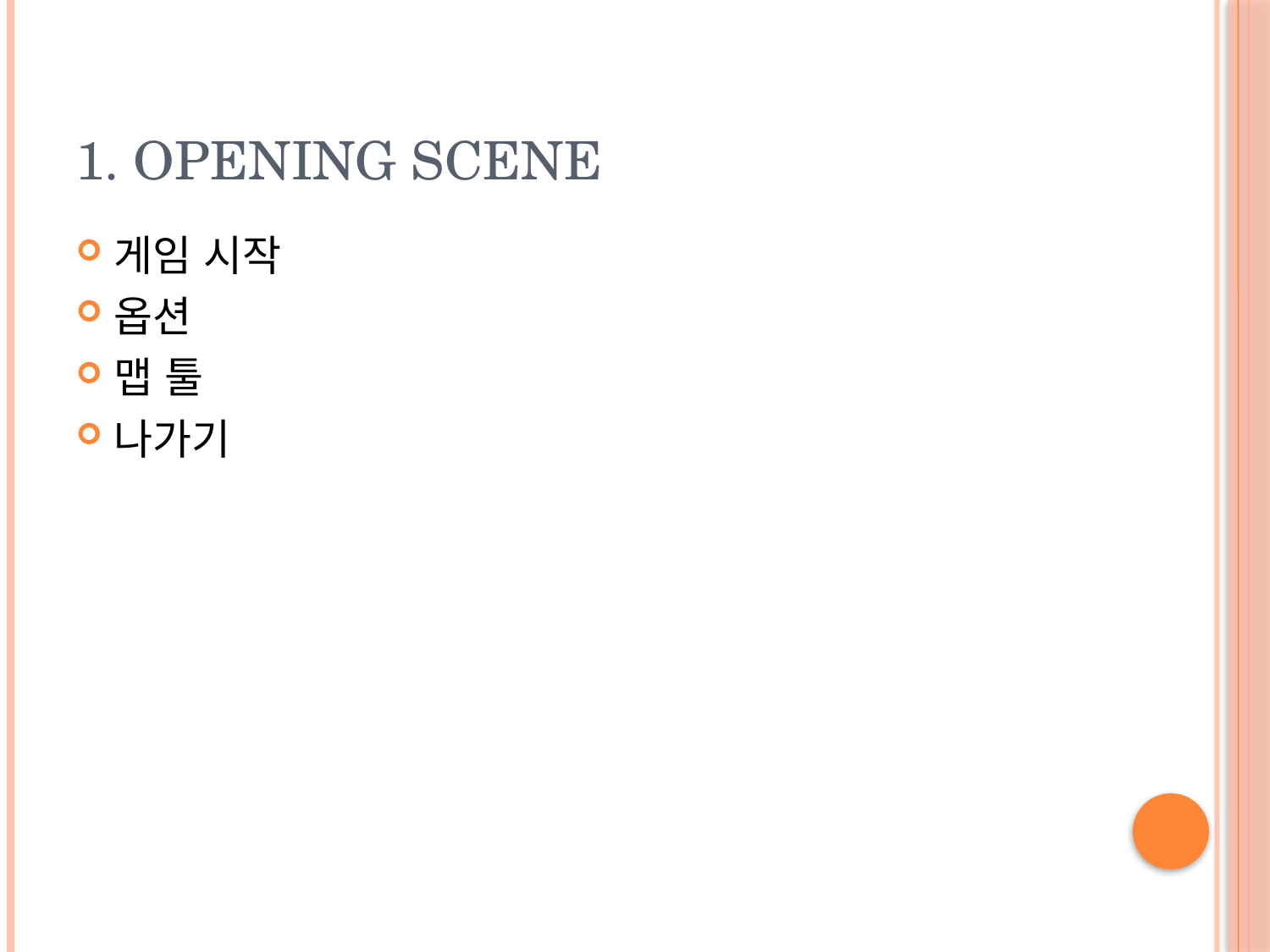

# 1. Opening Scene
게임 시작
옵션
맵 툴
나가기